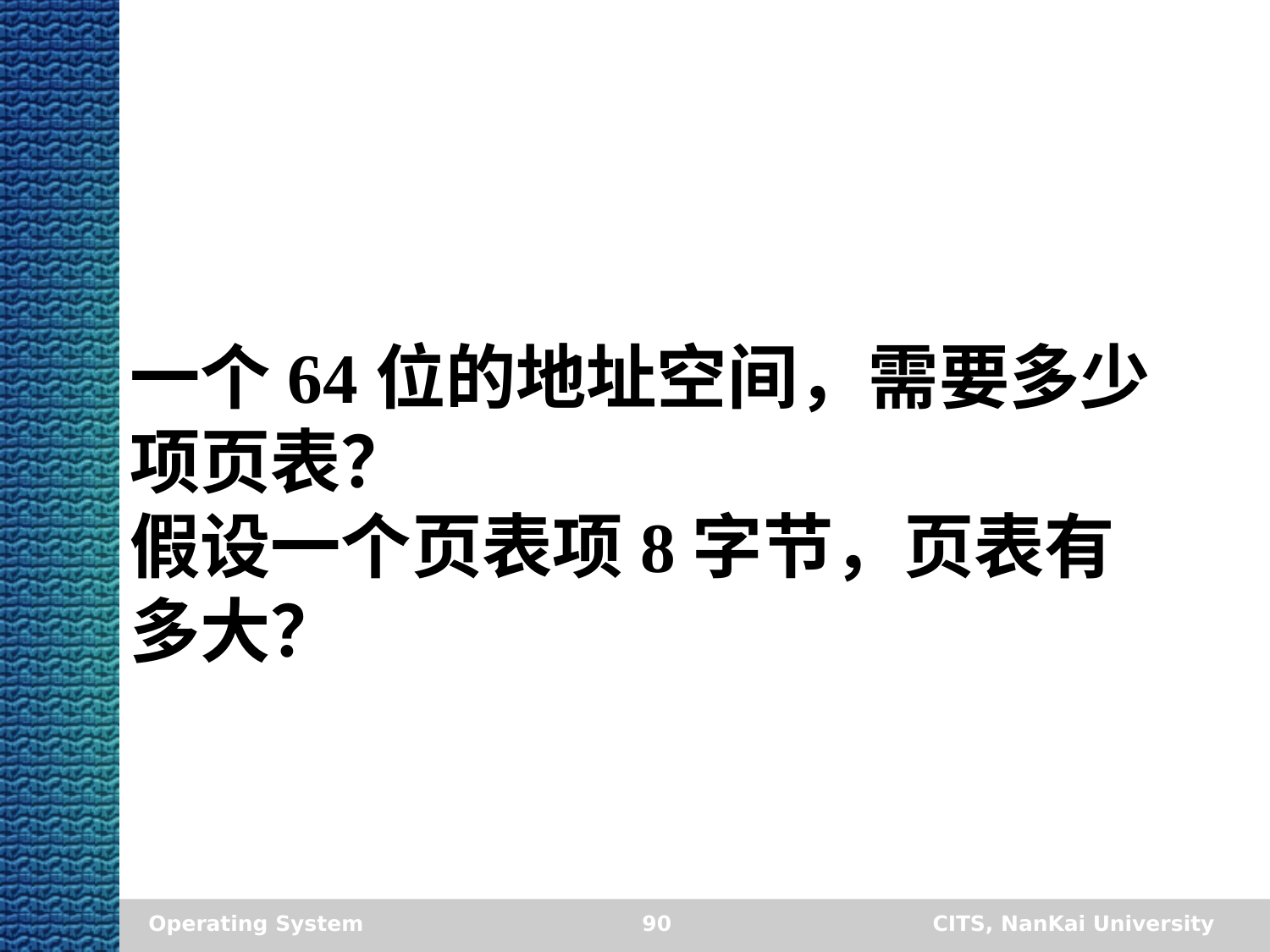

# 一个64位的地址空间，需要多少项页表？ 假设一个页表项8字节，页表有多大？
Operating System
90
CITS, NanKai University